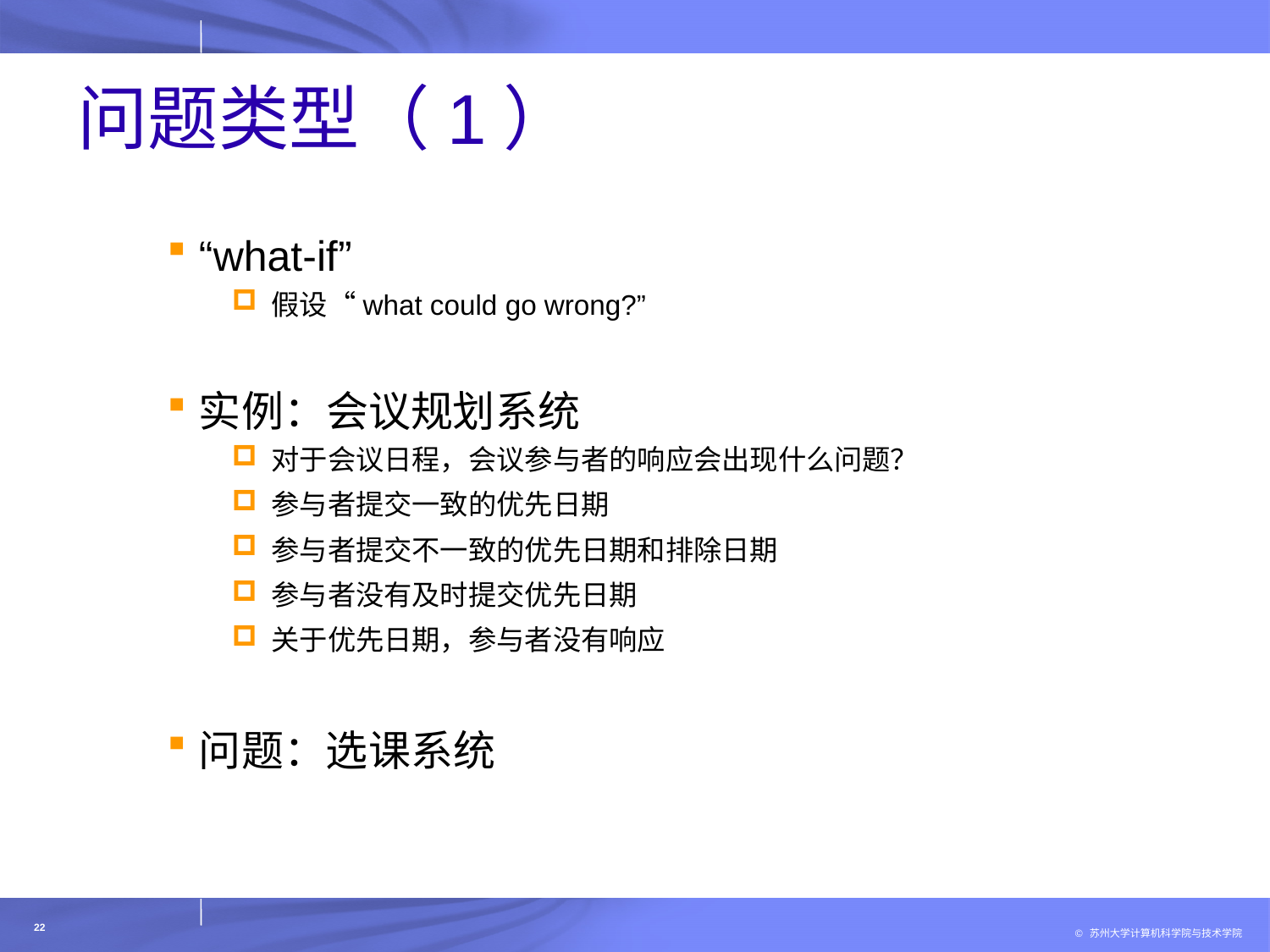

# 问题类型（1）
“what-if”
假设“what could go wrong?”

实例：会议规划系统
对于会议日程，会议参与者的响应会出现什么问题？
参与者提交一致的优先日期
参与者提交不一致的优先日期和排除日期
参与者没有及时提交优先日期
关于优先日期，参与者没有响应

问题：选课系统
22